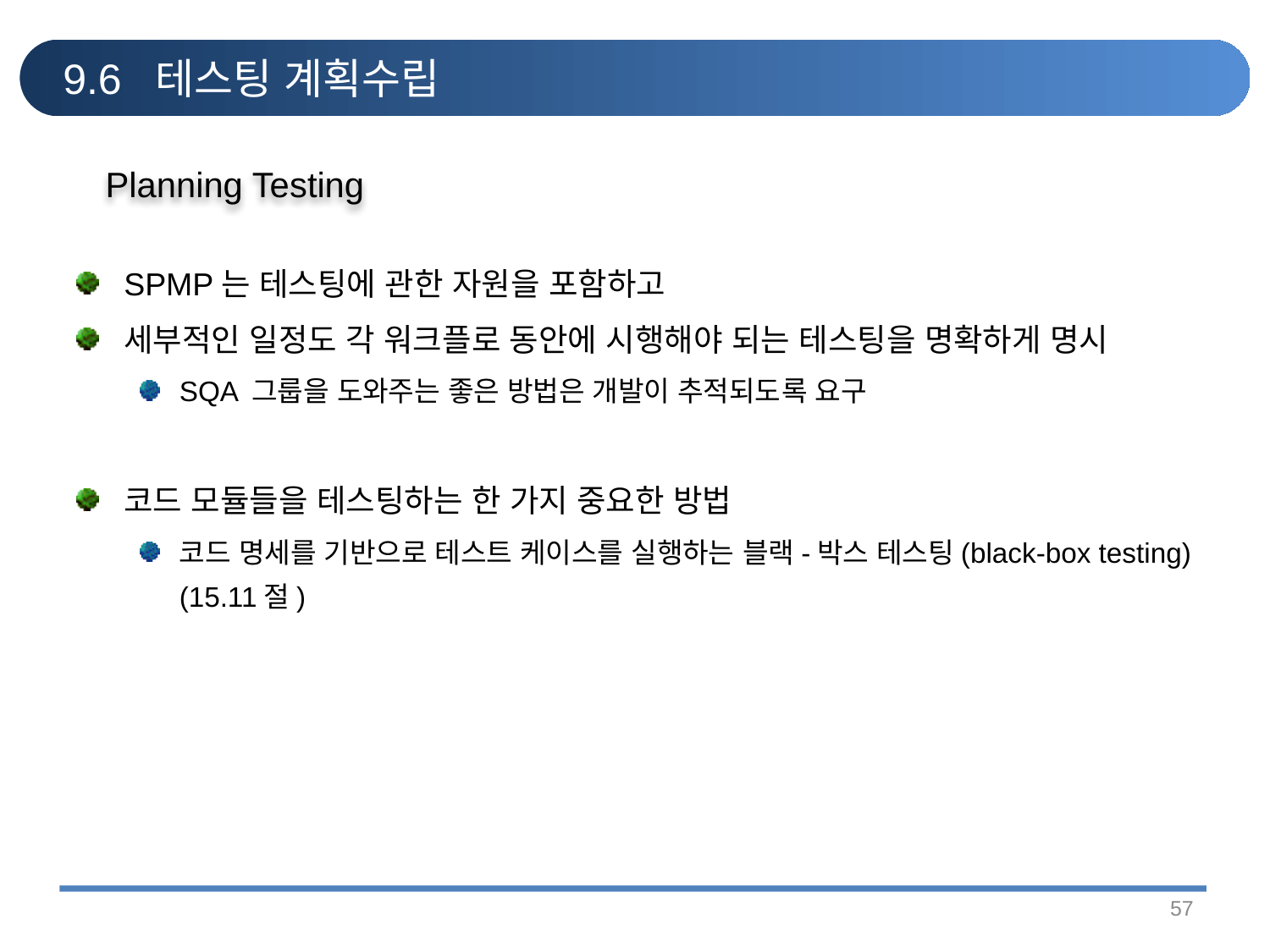

# 9.6  테스팅 계획수립
Planning Testing
SPMP는 테스팅에 관한 자원을 포함하고
세부적인 일정도 각 워크플로 동안에 시행해야 되는 테스팅을 명확하게 명시
SQA 그룹을 도와주는 좋은 방법은 개발이 추적되도록 요구

코드 모듈들을 테스팅하는 한 가지 중요한 방법
코드 명세를 기반으로 테스트 케이스를 실행하는 블랙-박스 테스팅(black-box testing)(15.11절)

57